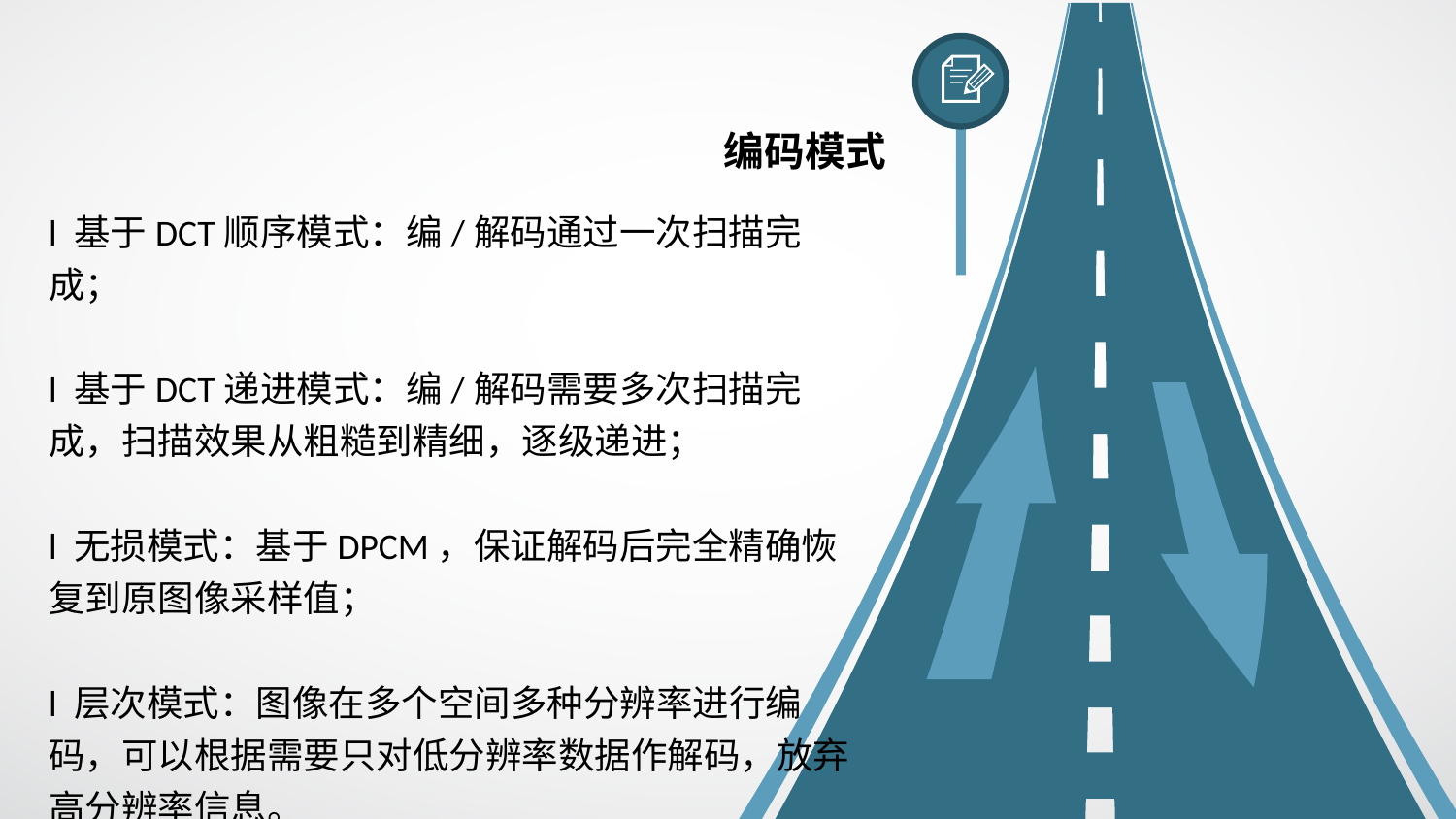

编码模式
l 基于DCT顺序模式：编/解码通过一次扫描完成；

l 基于DCT递进模式：编/解码需要多次扫描完成，扫描效果从粗糙到精细，逐级递进；

l 无损模式：基于DPCM，保证解码后完全精确恢复到原图像采样值；

l 层次模式：图像在多个空间多种分辨率进行编码，可以根据需要只对低分辨率数据作解码，放弃高分辨率信息。